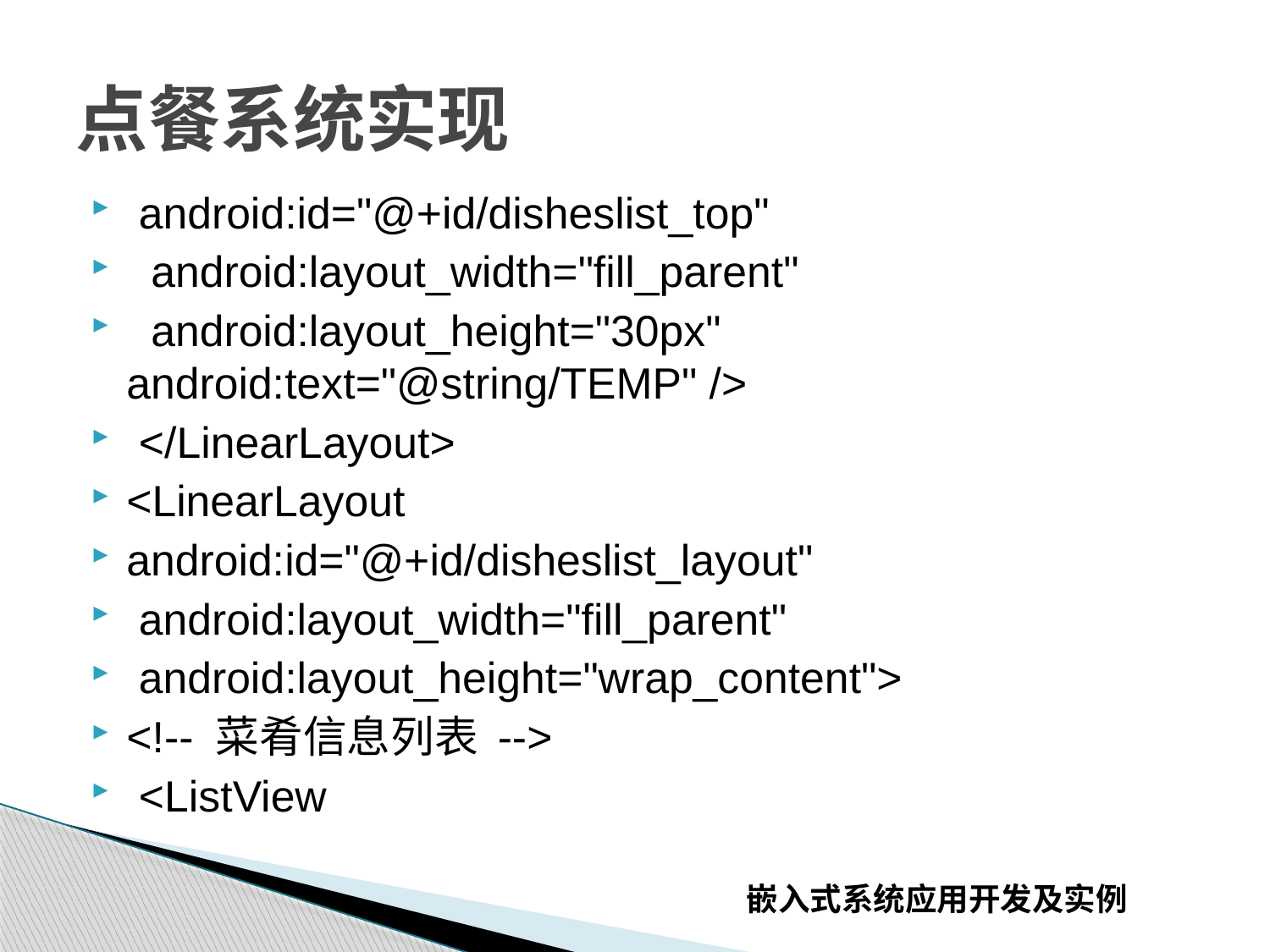

# 点餐系统实现
 android:id="@+id/disheslist_top"
  android:layout_width="fill_parent"
  android:layout_height="30px" android:text="@string/TEMP" />
 </LinearLayout>
<LinearLayout
android:id="@+id/disheslist_layout"
 android:layout_width="fill_parent"
 android:layout_height="wrap_content">
<!-- 菜肴信息列表 -->
 <ListView
嵌入式系统应用开发及实例